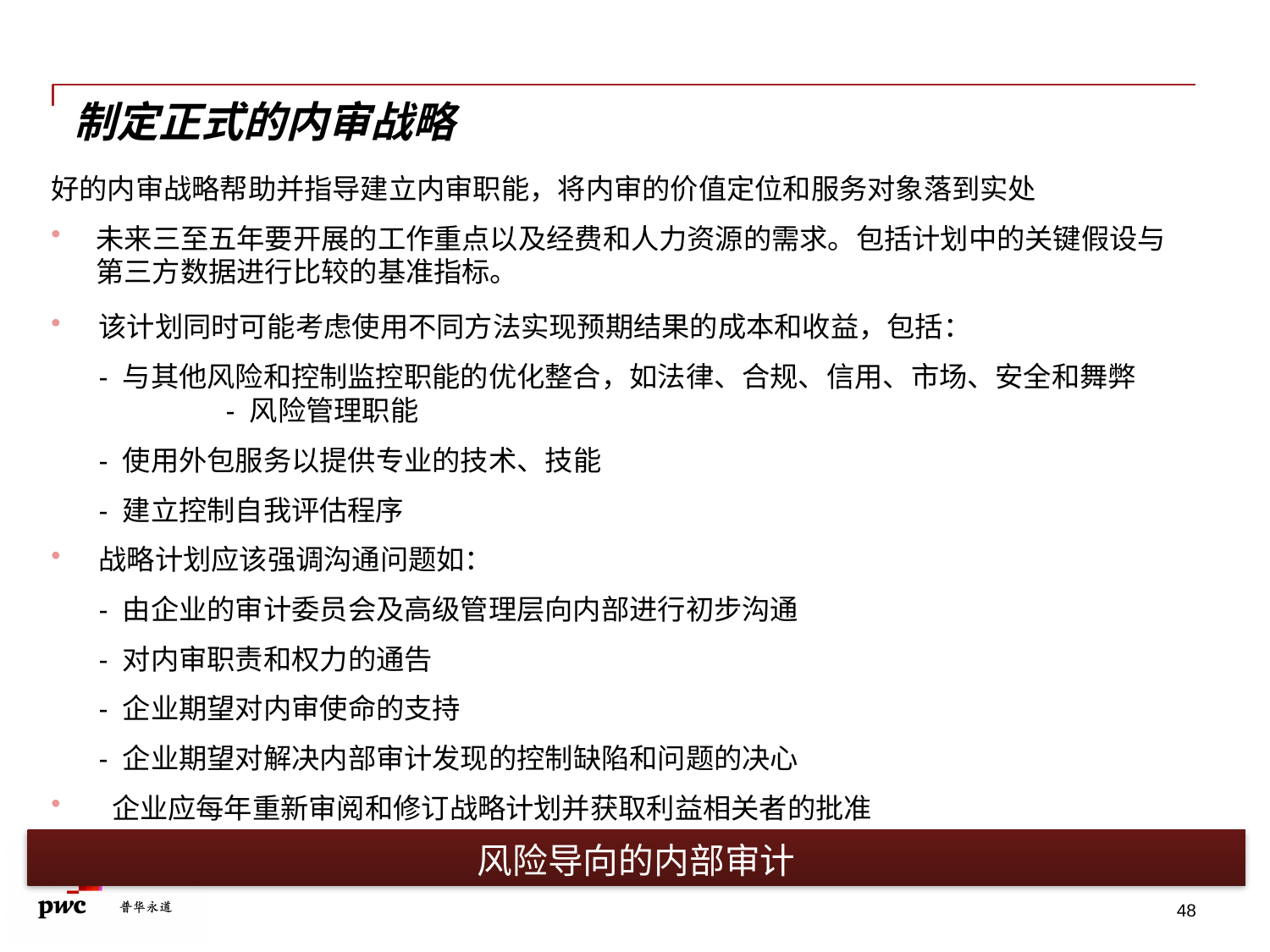

# 制定正式的内审战略
好的内审战略帮助并指导建立内审职能，将内审的价值定位和服务对象落到实处
未来三至五年要开展的工作重点以及经费和人力资源的需求。包括计划中的关键假设与第三方数据进行比较的基准指标。
该计划同时可能考虑使用不同方法实现预期结果的成本和收益，包括：
	- 与其他风险和控制监控职能的优化整合，如法律、合规、信用、市场、安全和舞弊	- 风险管理职能
	- 使用外包服务以提供专业的技术、技能
	- 建立控制自我评估程序
战略计划应该强调沟通问题如：
	- 由企业的审计委员会及高级管理层向内部进行初步沟通
	- 对内审职责和权力的通告
	- 企业期望对内审使命的支持
	- 企业期望对解决内部审计发现的控制缺陷和问题的决心
 企业应每年重新审阅和修订战略计划并获取利益相关者的批准

风险导向的内部审计
48